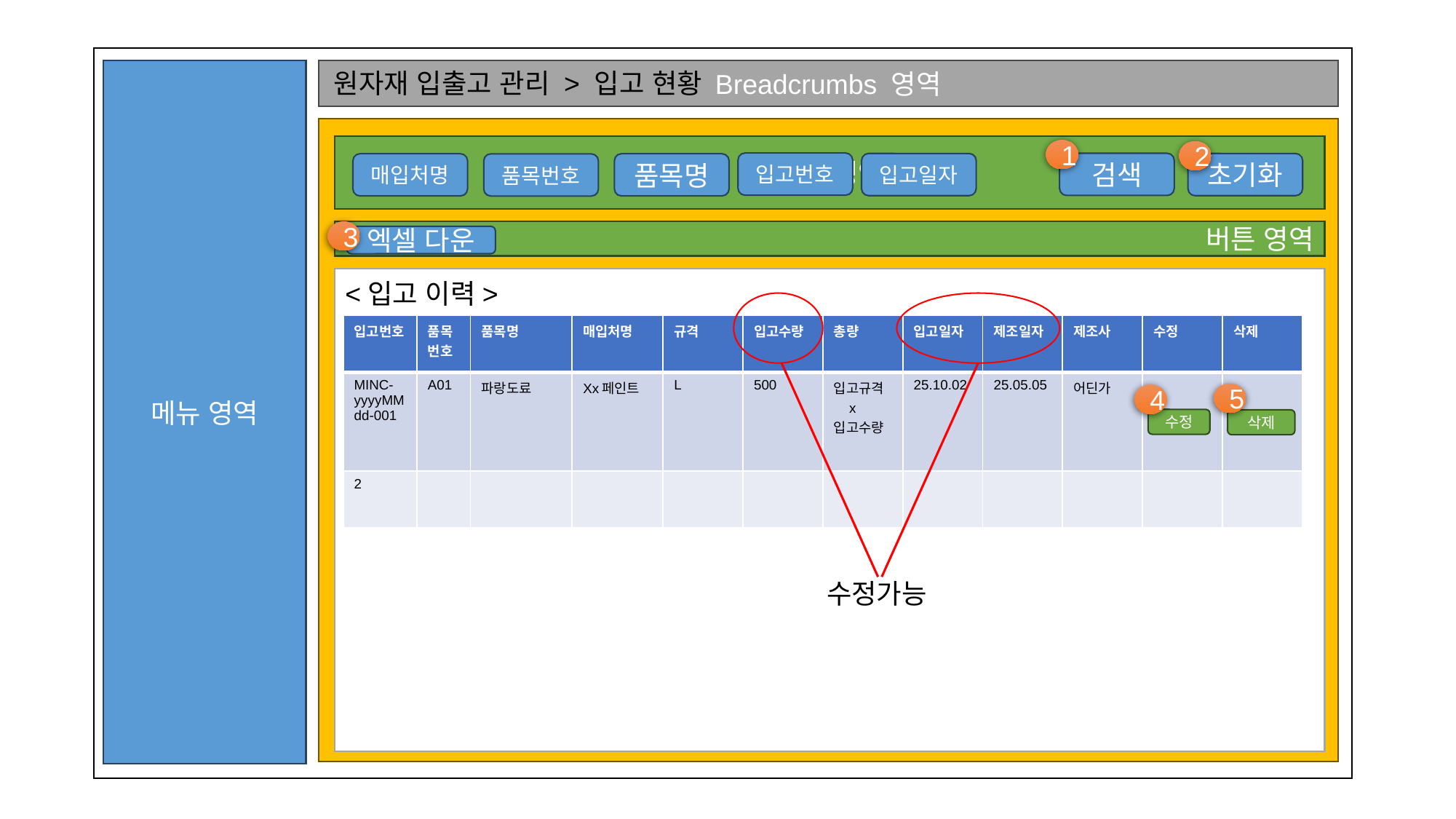

메뉴 영역
Breadcrumbs 영역
원자재 입출고 관리 > 입고 현황
Content영역
검색 영역
1
2
입고번호
검색
입고일자
초기화
매입처명
품목명
품목번호
3
버튼 영역
엑셀 다운
테이블
<입고 이력>

| 입고번호 | 품목번호 | 품목명 | 매입처명 | 규격 | 입고수량 | 총량 | 입고일자 | 제조일자 | 제조사 | 수정 | 삭제 |
| --- | --- | --- | --- | --- | --- | --- | --- | --- | --- | --- | --- |
| MINC-yyyyMMdd-001 | A01 | 파랑도료 | Xx페인트 | L | 500 | 입고규격 x 입고수량 | 25.10.02 | 25.05.05 | 어딘가 |  |  |
| 2 |  |  |  |  |  |  |  |  |  |  |  |
5
4
수정
삭제
수정가능